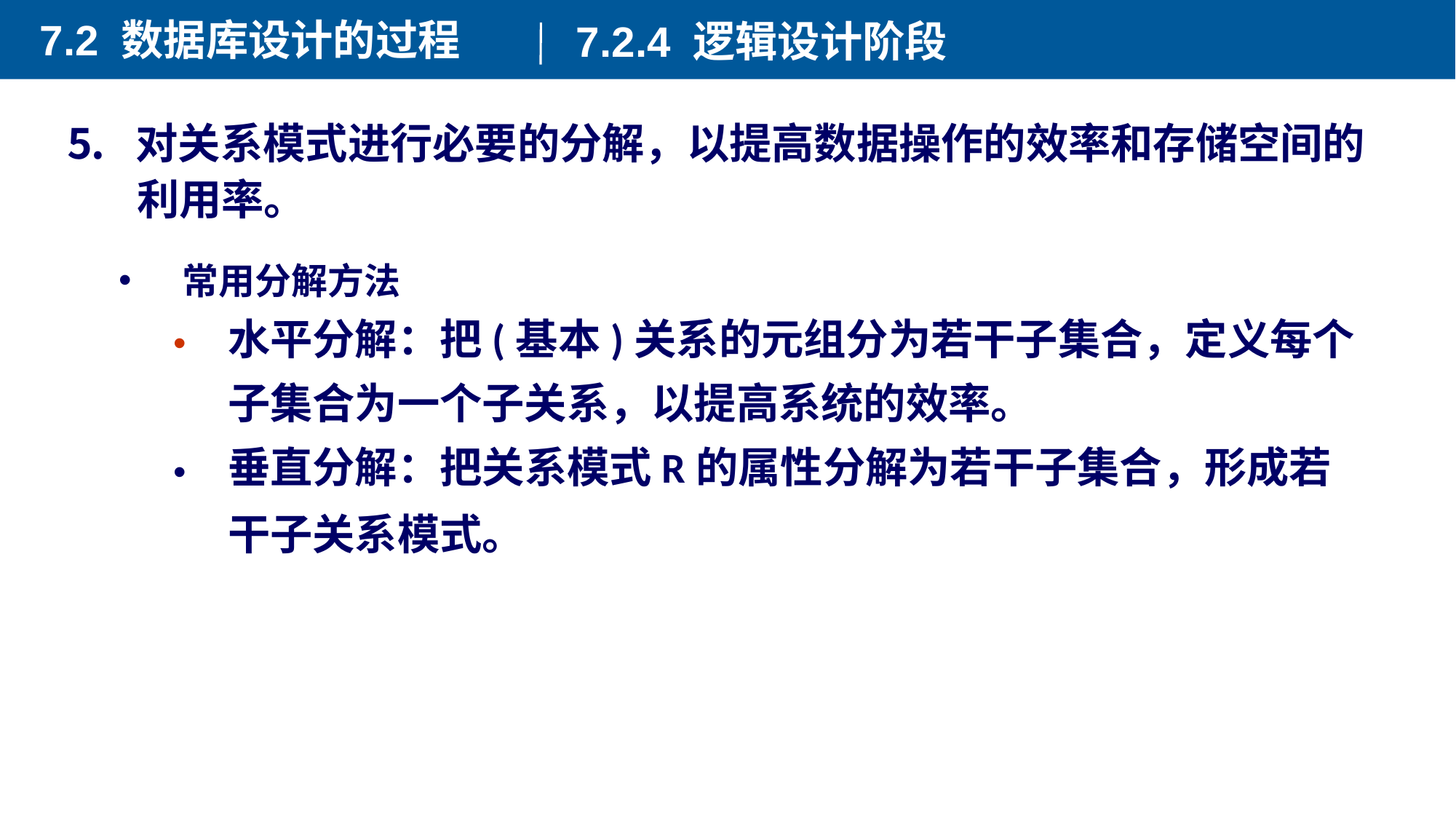

7.2 数据库设计的过程
7.2.4 逻辑设计阶段
⒌  对关系模式进行必要的分解，以提高数据操作的效率和存储空间的利用率。
常用分解方法
水平分解：把(基本)关系的元组分为若干子集合，定义每个子集合为一个子关系，以提高系统的效率。
垂直分解：把关系模式R的属性分解为若干子集合，形成若干子关系模式。